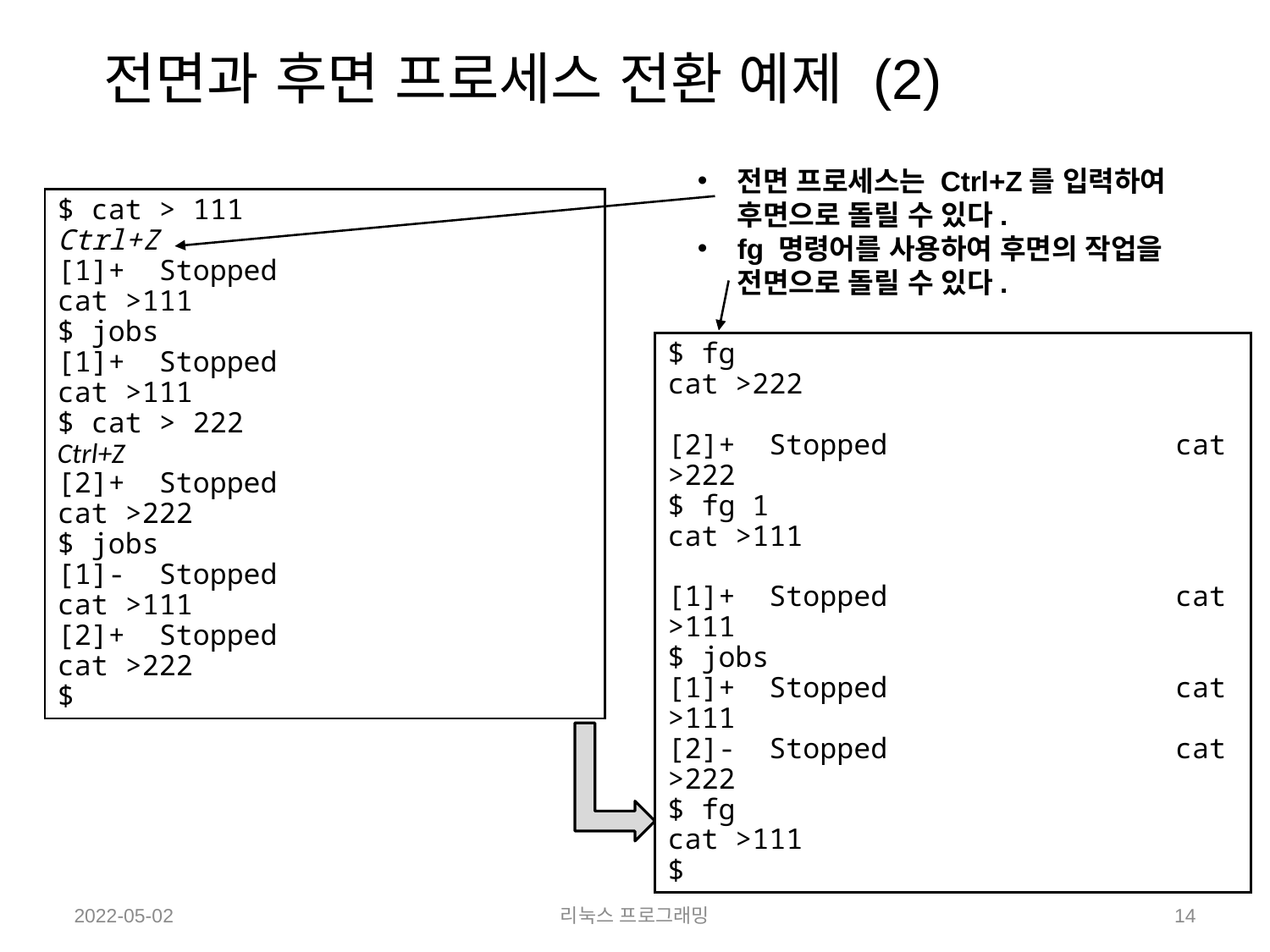

# 전면과 후면 프로세스 전환 예제 (2)
전면 프로세스는 Ctrl+Z를 입력하여 후면으로 돌릴 수 있다.
fg 명령어를 사용하여 후면의 작업을 전면으로 돌릴 수 있다.
$ cat > 111
Ctrl+Z
[1]+  Stopped                 cat >111
$ jobs
[1]+  Stopped                 cat >111
$ cat > 222
Ctrl+Z
[2]+  Stopped                 cat >222
$ jobs
[1]-  Stopped                 cat >111
[2]+  Stopped                 cat >222
$

$ fg
cat >222

[2]+  Stopped                 cat >222
$ fg 1
cat >111

[1]+  Stopped                 cat >111
$ jobs
[1]+  Stopped                 cat >111
[2]-  Stopped                 cat >222
$ fg
cat >111
$

2022-05-02
리눅스 프로그래밍
14